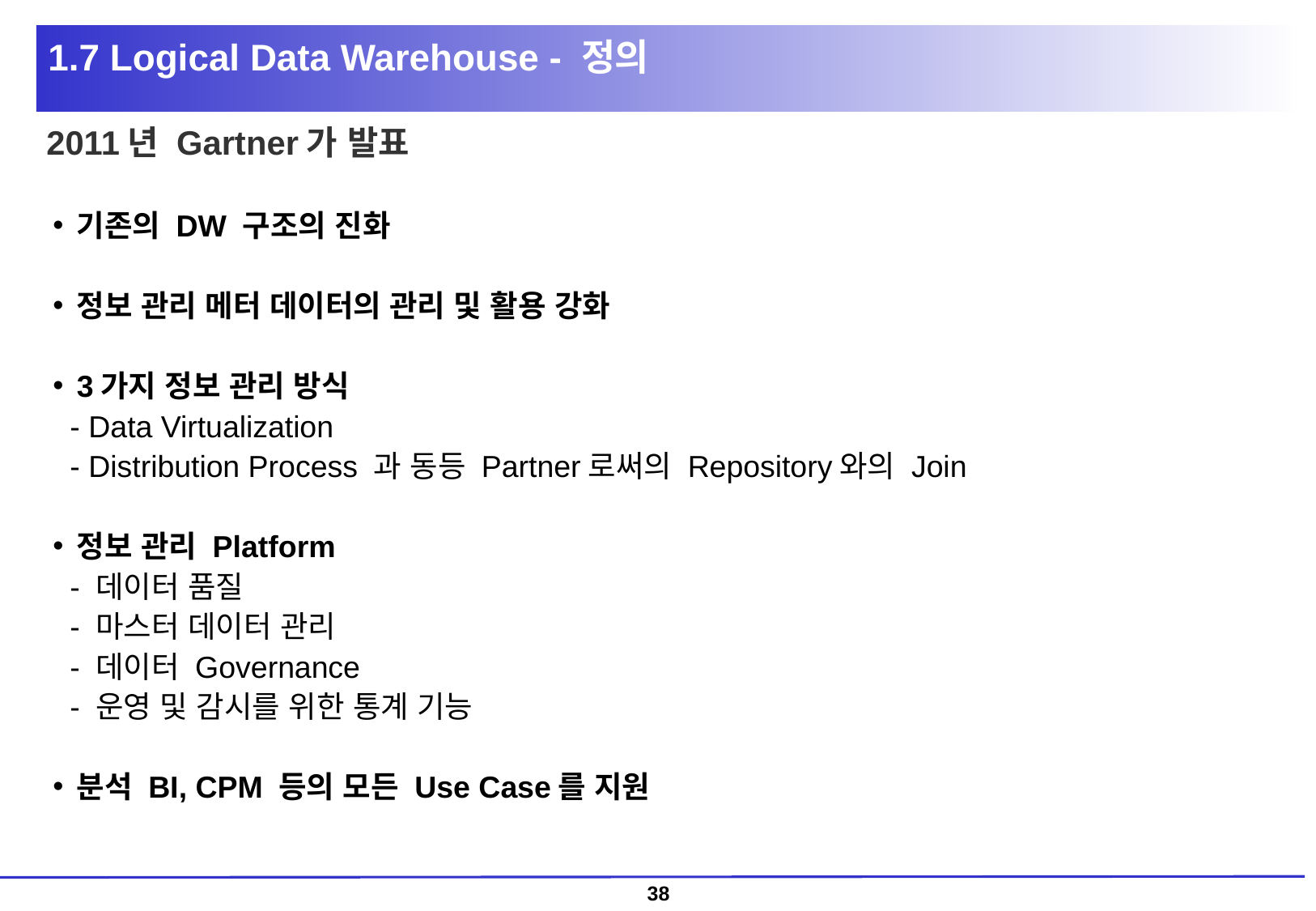

1.7 Logical Data Warehouse - 정의
 2011년 Gartner가 발표
기존의 DW 구조의 진화

정보 관리 메터 데이터의 관리 및 활용 강화

3가지 정보 관리 방식
  - Data Virtualization
  - Distribution Process 과 동등 Partner로써의 Repository와의 Join

정보 관리 Platform
  - 데이터 품질
  - 마스터 데이터 관리
  - 데이터 Governance
  - 운영 및 감시를 위한 통계 기능

분석 BI, CPM 등의 모든 Use Case를 지원